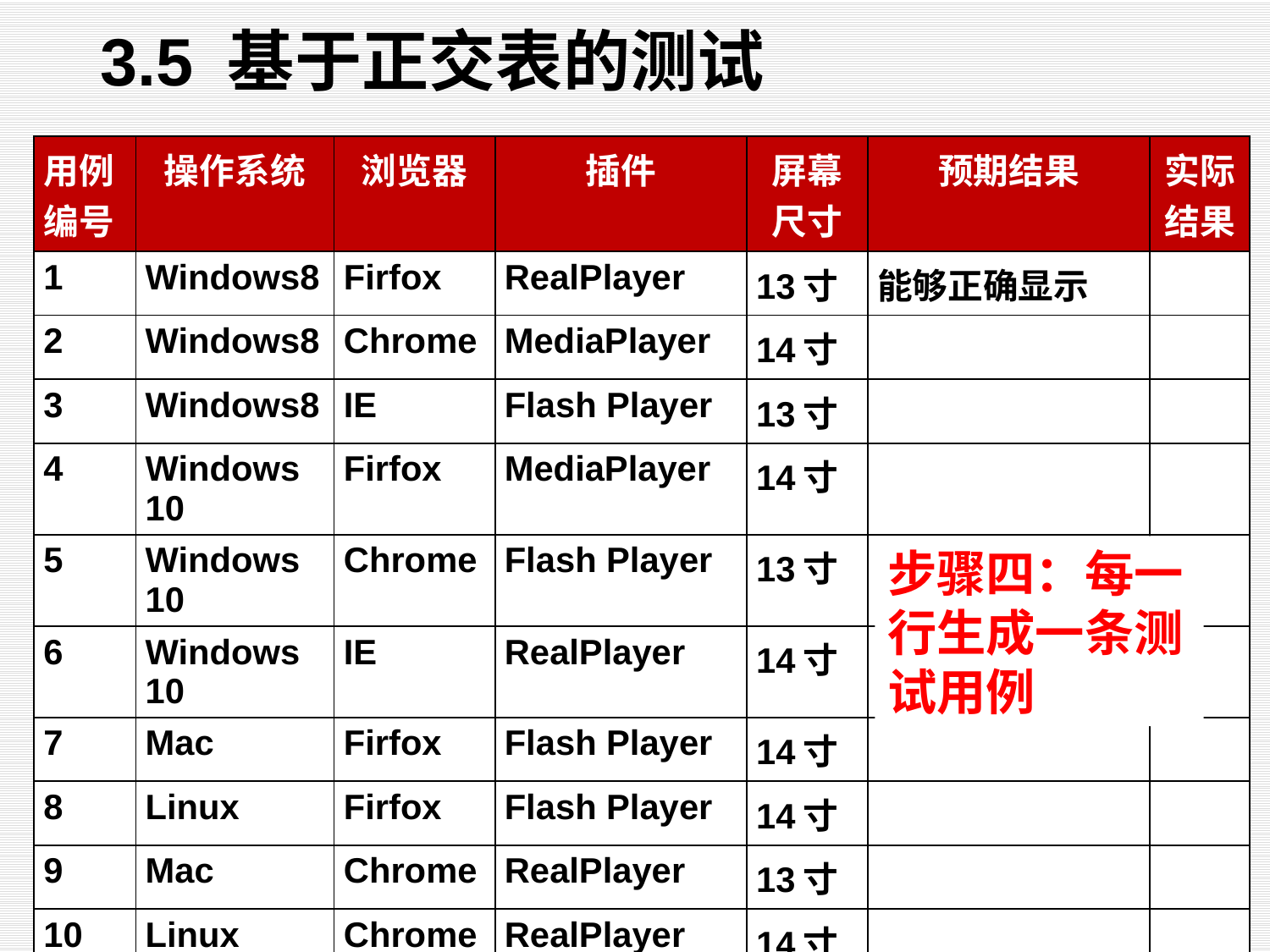

# 3.5 基于正交表的测试
| 用例编号 | 操作系统 | 浏览器 | 插件 | 屏幕尺寸 | 预期结果 | 实际结果 |
| --- | --- | --- | --- | --- | --- | --- |
| 1 | Windows8 | Firfox | RealPlayer | 13寸 | 能够正确显示 |  |
| 2 | Windows8 | Chrome | MediaPlayer | 14寸 |  |  |
| 3 | Windows8 | IE | Flash Player | 13寸 |  |  |
| 4 | Windows 10 | Firfox | MediaPlayer | 14寸 |  |  |
| 5 | Windows 10 | Chrome | Flash Player | 13寸 |  |  |
| 6 | Windows 10 | IE | RealPlayer | 14寸 |  |  |
| 7 | Mac | Firfox | Flash Player | 14寸 |  |  |
| 8 | Linux | Firfox | Flash Player | 14寸 |  |  |
| 9 | Mac | Chrome | RealPlayer | 13寸 |  |  |
| 10 | Linux | Chrome | RealPlayer | 14寸 |  |  |
| 11 | Mac | IE | MediaPlayer | 13寸 |  |  |
| 12 | Linux | IE | MediaPlayer | 13寸 |  |  |
步骤四：每一行生成一条测试用例